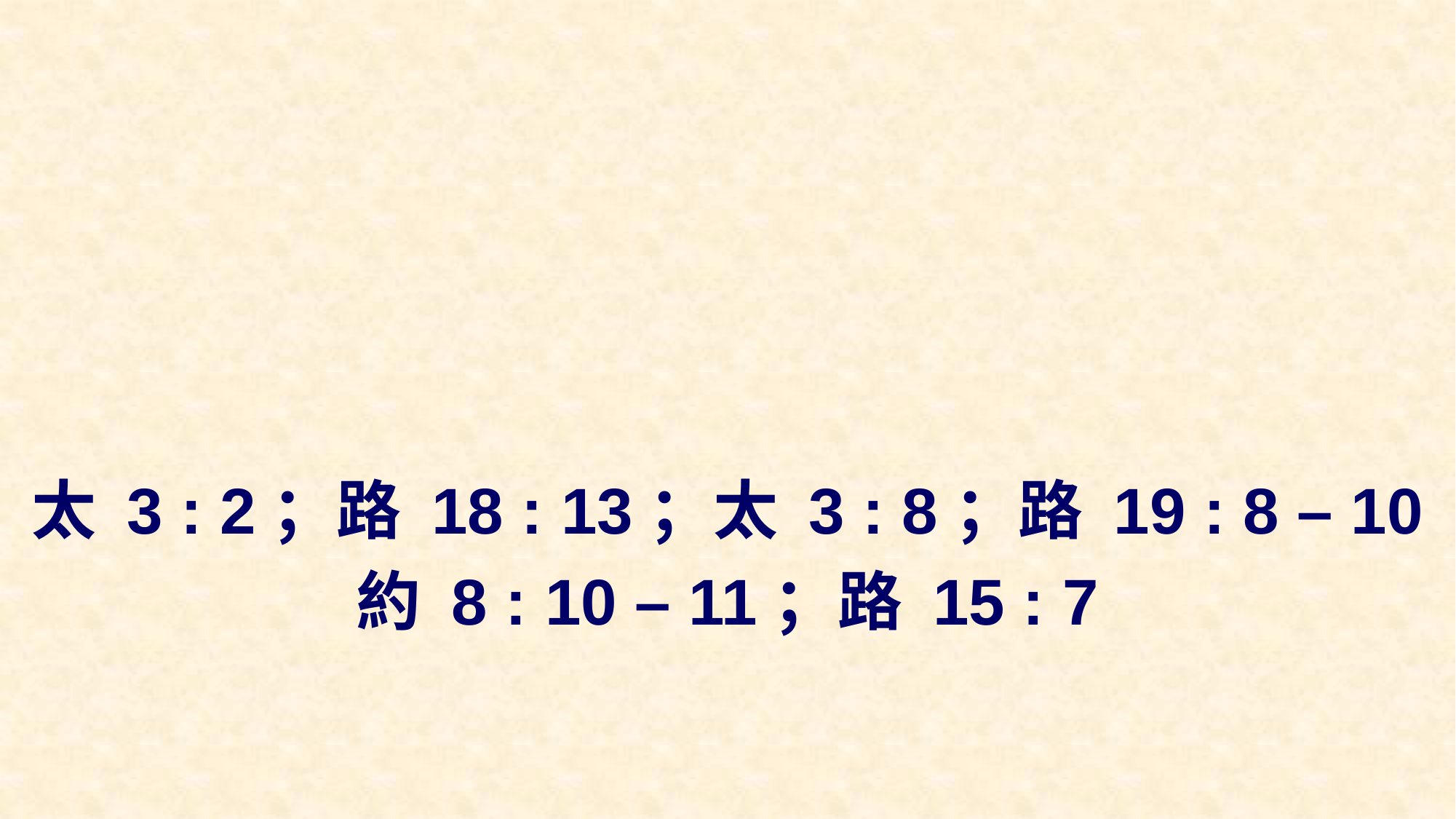

#
太 3 : 2；路 18 : 13；太 3 : 8；路 19 : 8 – 10
約 8 : 10 – 11；路 15 : 7